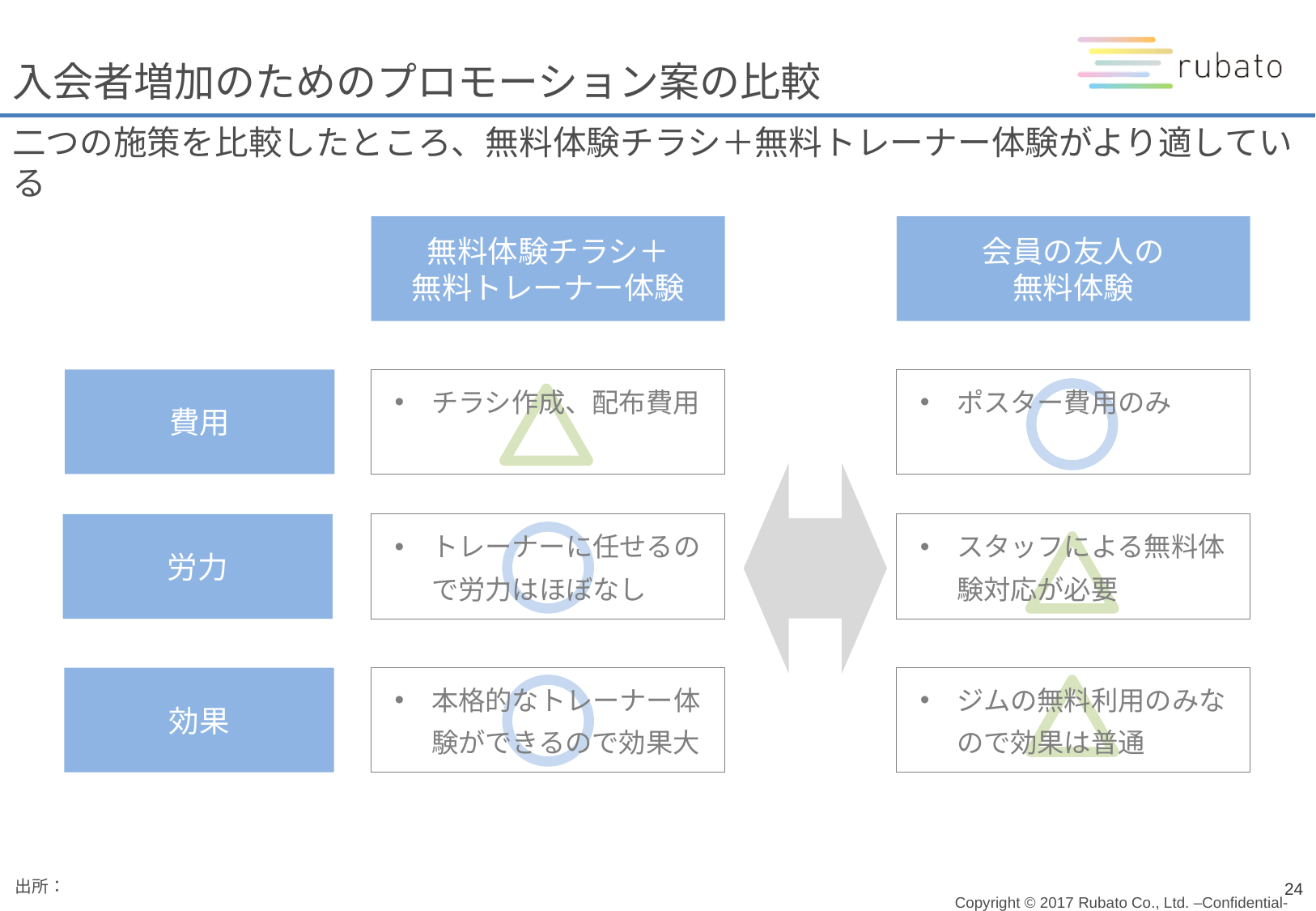

# 入会者増加のためのプロモーション案の比較
二つの施策を比較したところ、無料体験チラシ＋無料トレーナー体験がより適している
無料体験チラシ＋
無料トレーナー体験
会員の友人の
無料体験
費用
チラシ作成、配布費用
ポスター費用のみ

労力
トレーナーに任せるので労力はほぼなし
スタッフによる無料体験対応が必要

効果
本格的なトレーナー体験ができるので効果大
ジムの無料利用のみなので効果は普通

出所：
24